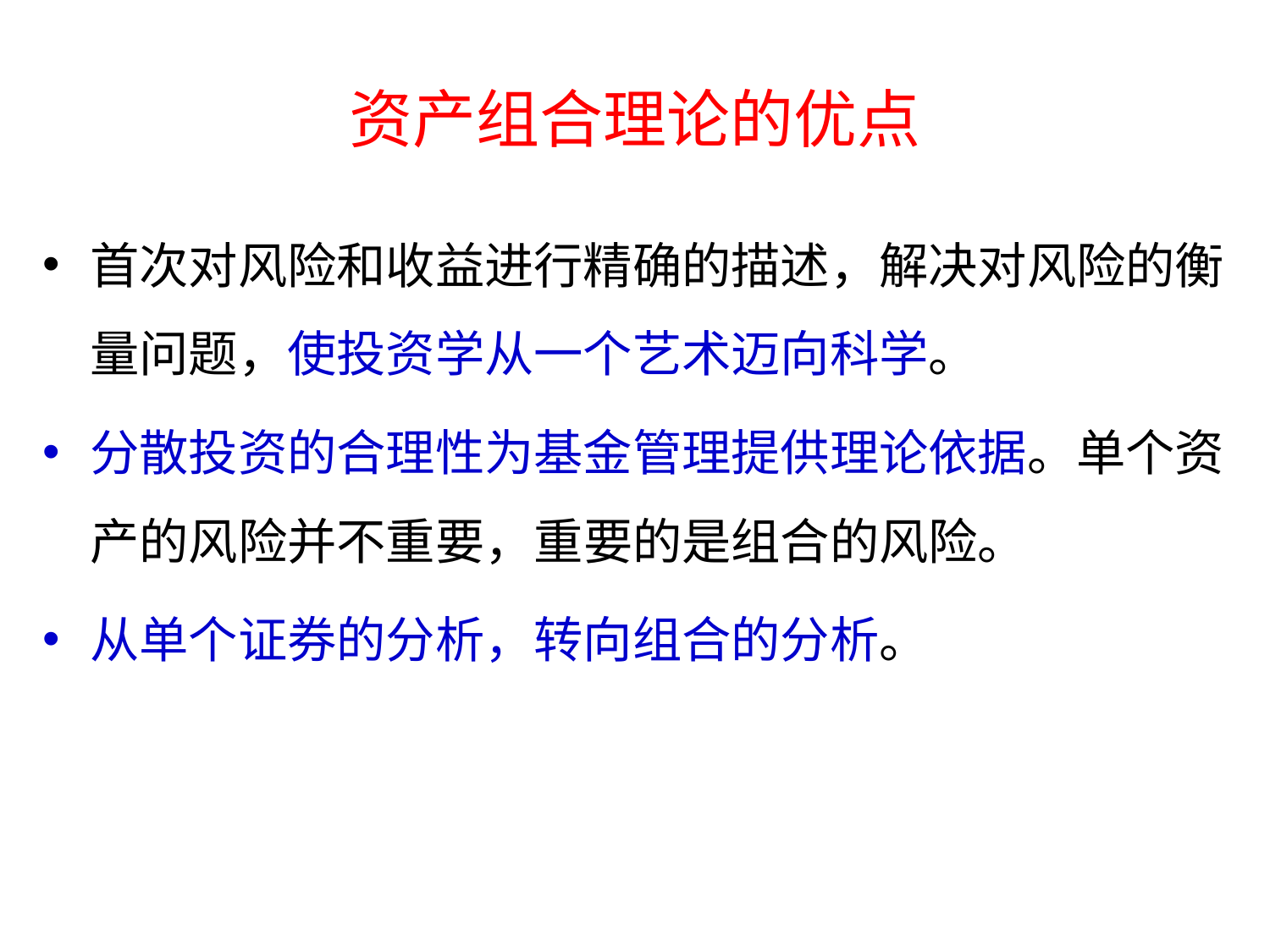

# 资产组合理论的优点
首次对风险和收益进行精确的描述，解决对风险的衡量问题，使投资学从一个艺术迈向科学。
分散投资的合理性为基金管理提供理论依据。单个资产的风险并不重要，重要的是组合的风险。
从单个证券的分析，转向组合的分析。

72